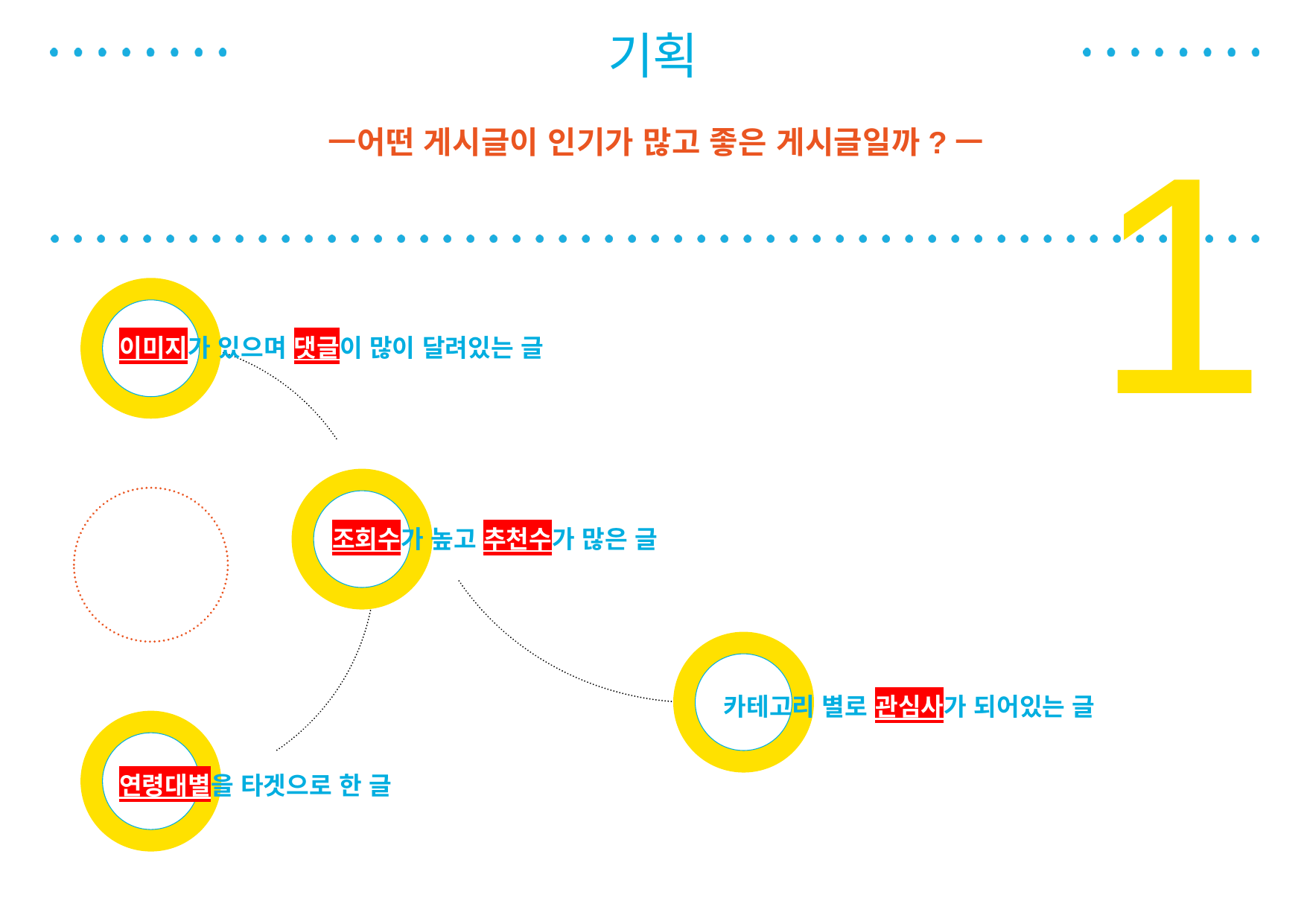

기획
ㅡ어떤 게시글이 인기가 많고 좋은 게시글일까?ㅡ
1

이미지가 있으며 댓글이 많이 달려있는 글

조회수가 높고 추천수가 많은 글

카테고리 별로 관심사가 되어있는 글

연령대별을 타겟으로 한 글